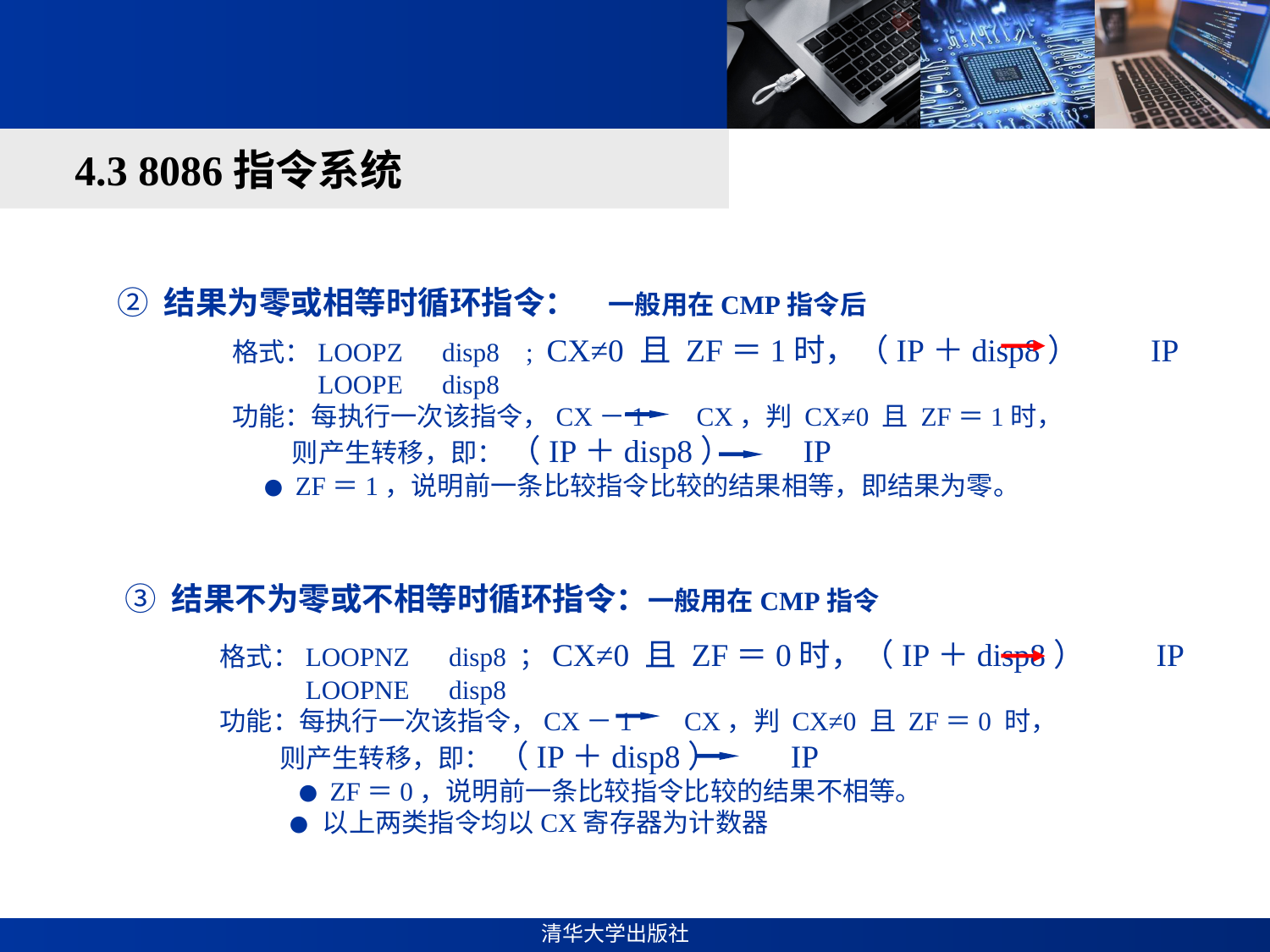

#
4.3 8086指令系统

② 结果为零或相等时循环指令：　一般用在CMP指令后
格式：LOOPZ　disp8    ;  CX≠0 且 ZF＝1时，（IP＋disp8）　　IP
　　　LOOPE　disp8
功能：每执行一次该指令，CX－1 　 CX，判 CX≠0 且 ZF＝1时，
         则产生转移，即： （IP＋disp8）　　IP
　 ● ZF＝1，说明前一条比较指令比较的结果相等，即结果为零。

③ 结果不为零或不相等时循环指令：一般用在CMP指令
格式：LOOPNZ　disp8 ；CX≠0 且 ZF＝0时，（IP＋disp8）　　IP
　　　LOOPNE　disp8
功能：每执行一次该指令，CX－1 　 CX，判 CX≠0 且 ZF＝0 时，
         则产生转移，即： （IP＋disp8）　　IP
　　　● ZF＝0，说明前一条比较指令比较的结果不相等。
               ●  以上两类指令均以CX寄存器为计数器